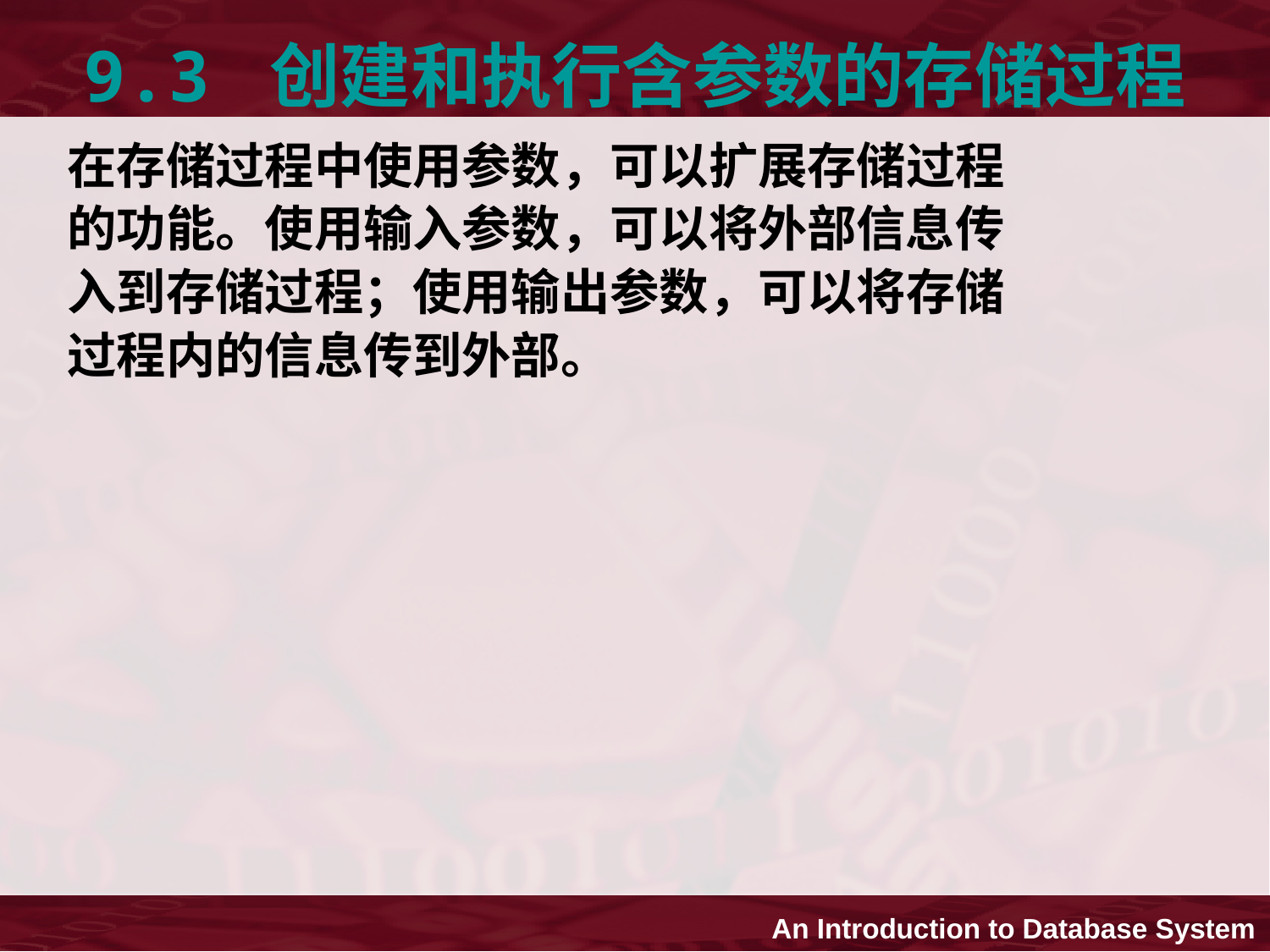

# 9.3 创建和执行含参数的存储过程
在存储过程中使用参数，可以扩展存储过程
的功能。使用输入参数，可以将外部信息传
入到存储过程；使用输出参数，可以将存储
过程内的信息传到外部。